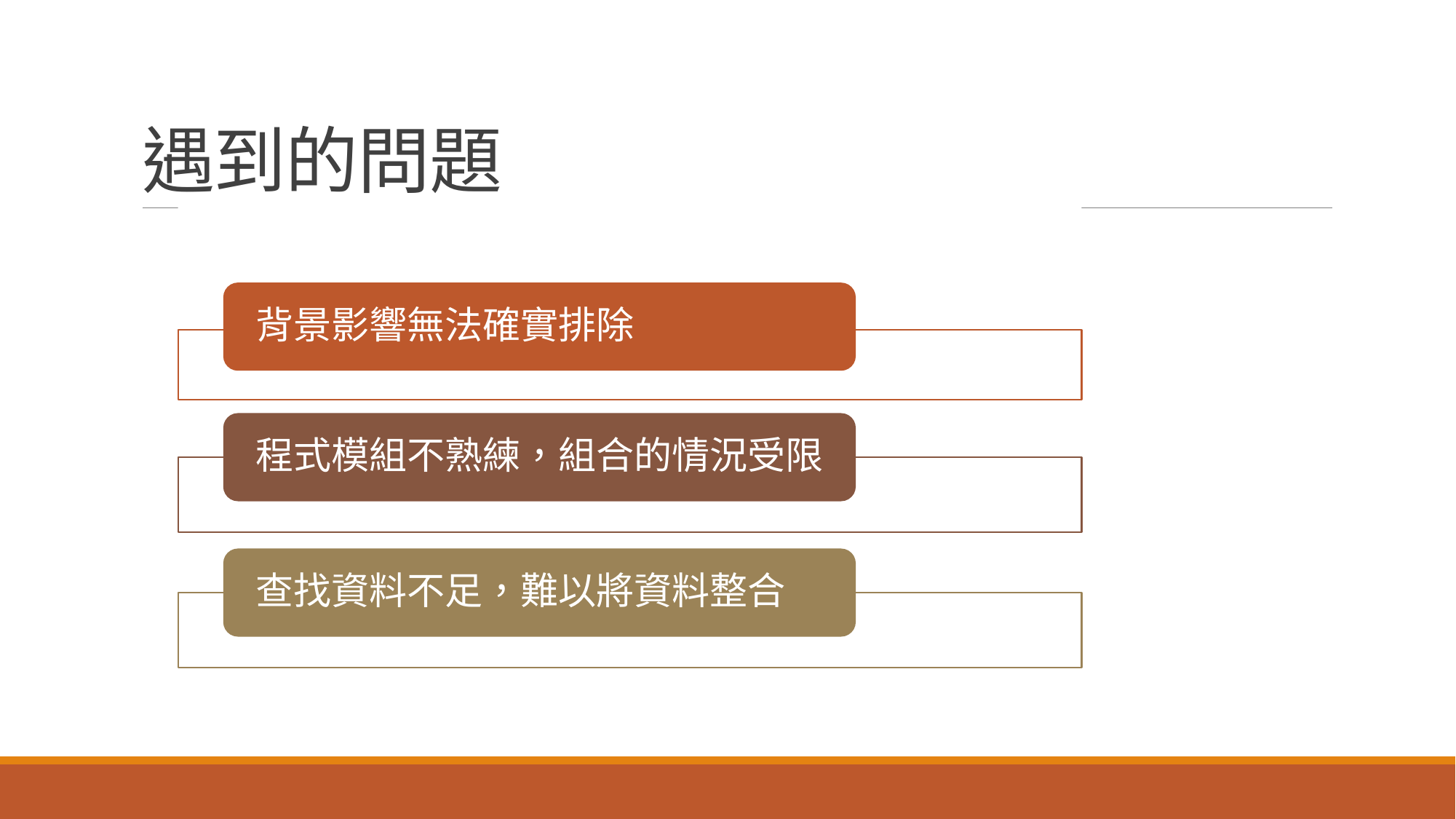

# 遇到的問題

背景影響無法確實排除
程式模組不熟練，組合的情況受限
查找資料不足，難以將資料整合